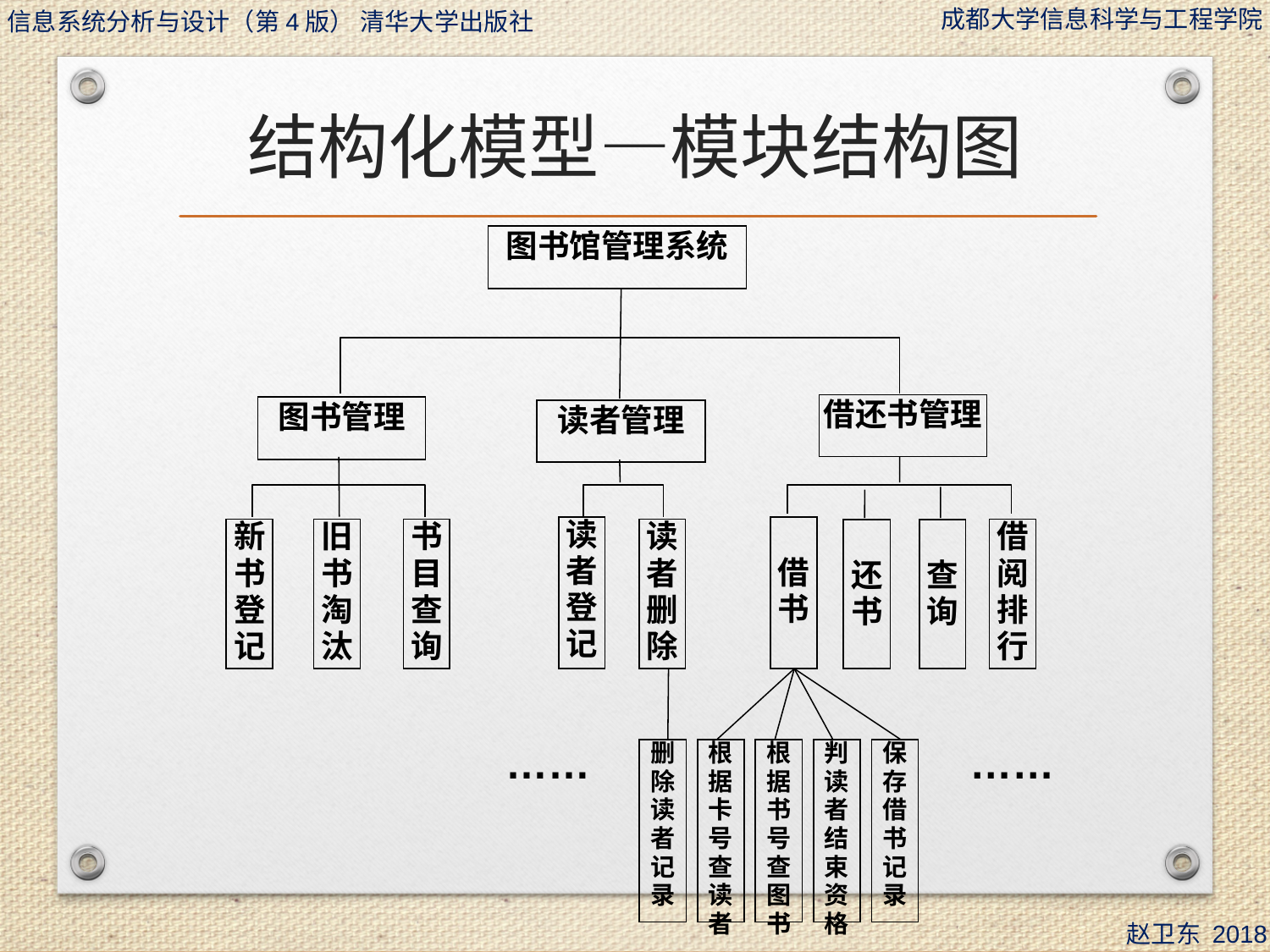

# 结构化模型—模块结构图
图书馆管理系统

借还书管理
图书管理
读者管理

读者登记

借书

新书登记

旧书淘汰
书目查询
读者删除
借阅排行

还书

查询

……
……
删除读者记录
根据卡号查读者
根据书号查图书
判读者结束资格
保存借书记录